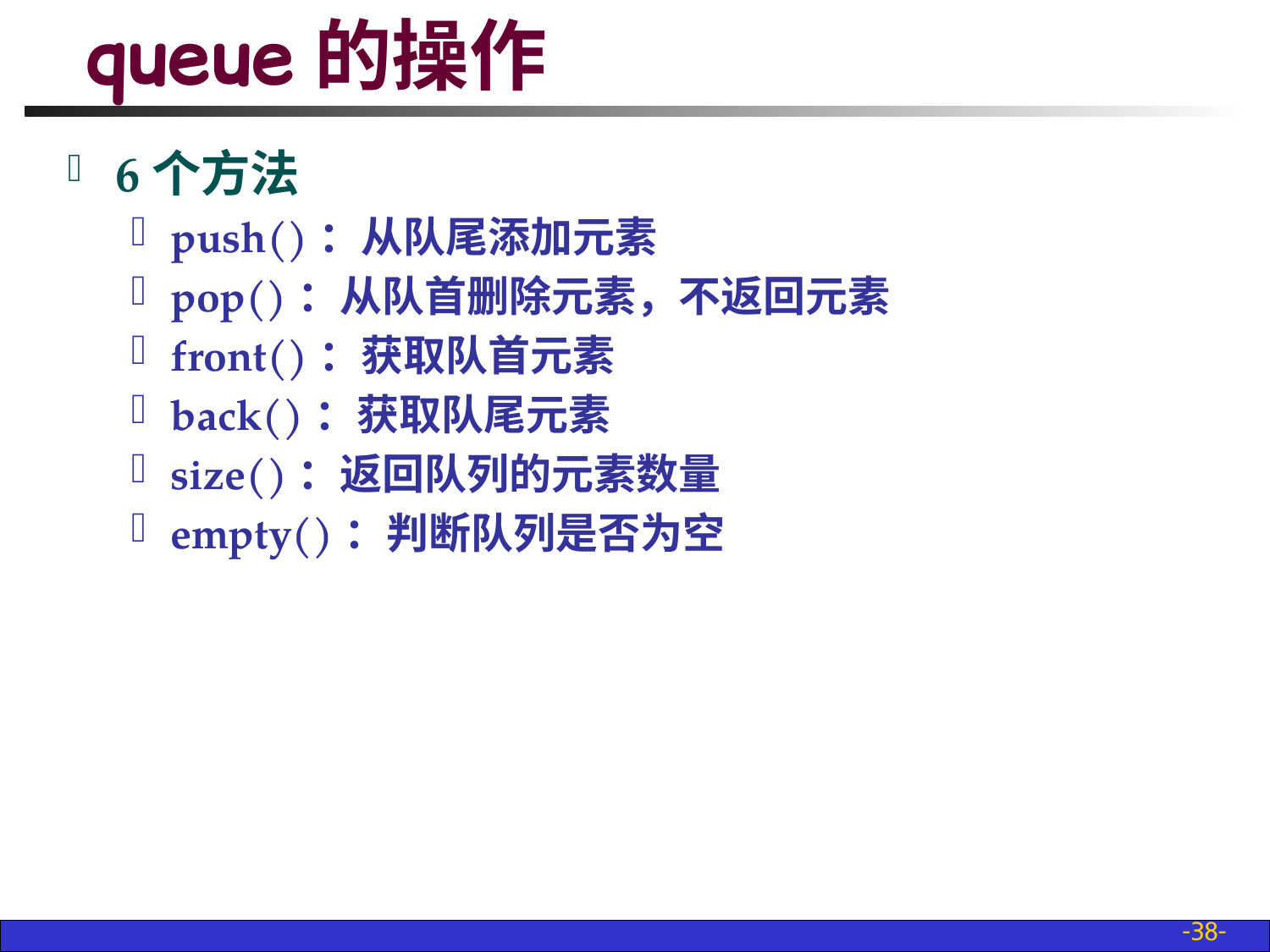

# queue的操作
6个方法
push()：从队尾添加元素
pop()：从队首删除元素，不返回元素
front()：获取队首元素
back()：获取队尾元素
size()：返回队列的元素数量
empty()：判断队列是否为空
-38-